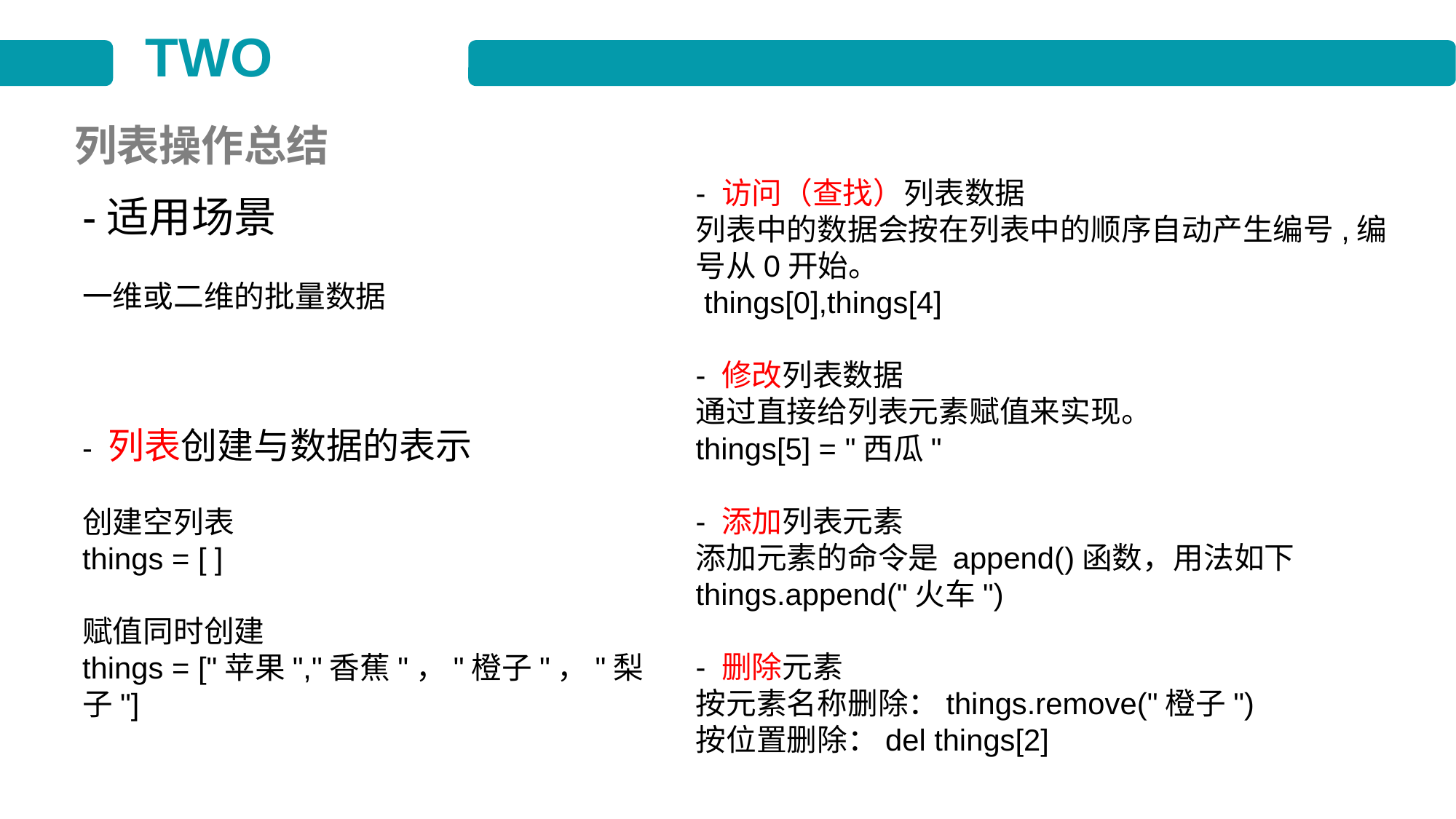

TWO

列表操作总结
- 访问（查找）列表数据
列表中的数据会按在列表中的顺序自动产生编号,编号从0开始。
 things[0],things[4]

- 修改列表数据
通过直接给列表元素赋值来实现。
things[5] = "西瓜"

- 添加列表元素
添加元素的命令是 append()函数，用法如下
things.append("火车")

- 删除元素
按元素名称删除：things.remove("橙子")
按位置删除：del things[2]
-适用场景

一维或二维的批量数据

- 列表创建与数据的表示

创建空列表
things = [ ]

赋值同时创建
things = ["苹果","香蕉"，"橙子"，"梨子"]